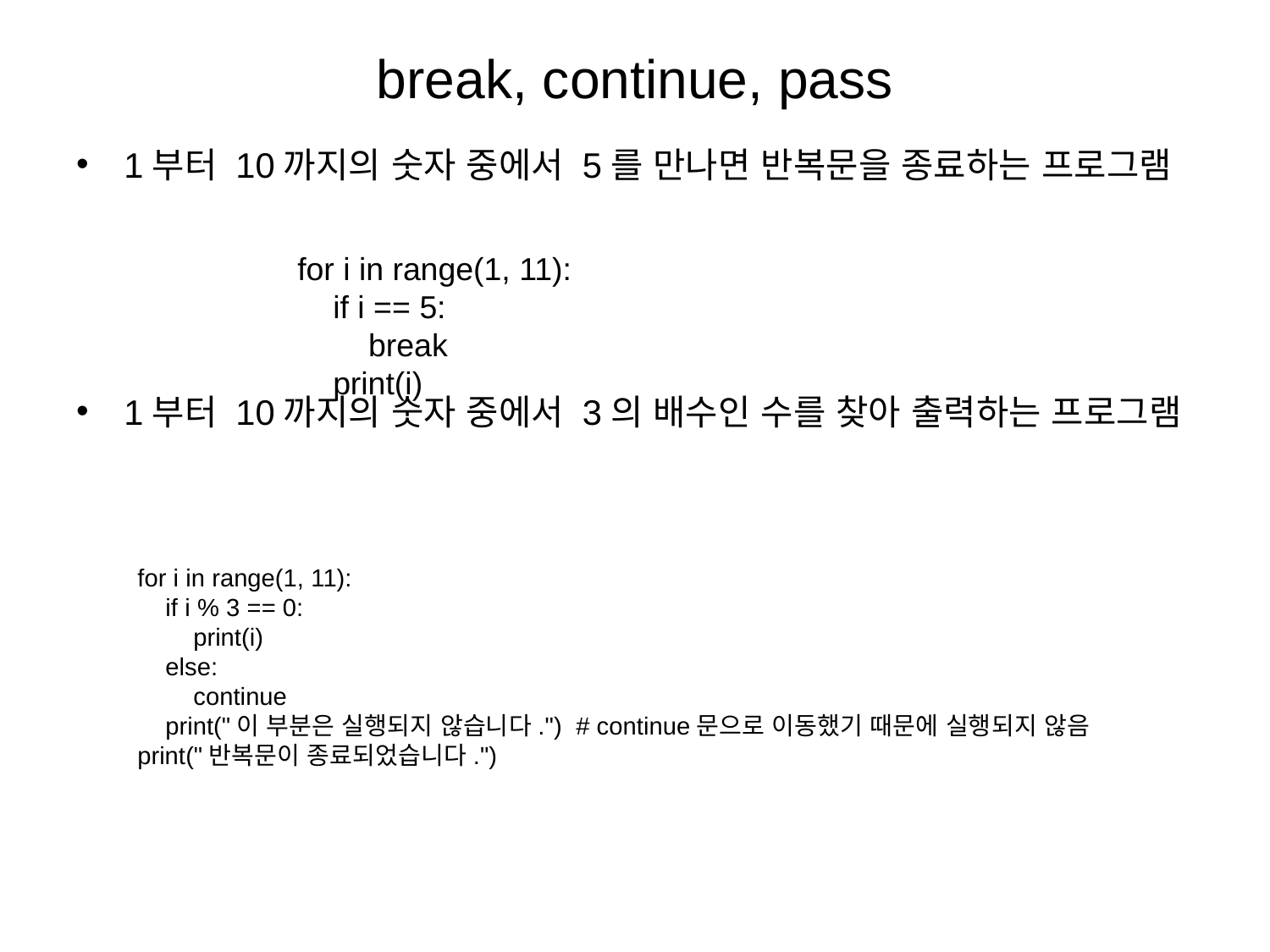

# break, continue, pass
1부터 10까지의 숫자 중에서 5를 만나면 반복문을 종료하는 프로그램

1부터 10까지의 숫자 중에서 3의 배수인 수를 찾아 출력하는 프로그램
for i in range(1, 11):
    if i == 5:
        break
    print(i)
for i in range(1, 11):
    if i % 3 == 0:
        print(i)
    else:
        continue
    print("이 부분은 실행되지 않습니다.")  # continue문으로 이동했기 때문에 실행되지 않음
print("반복문이 종료되었습니다.")